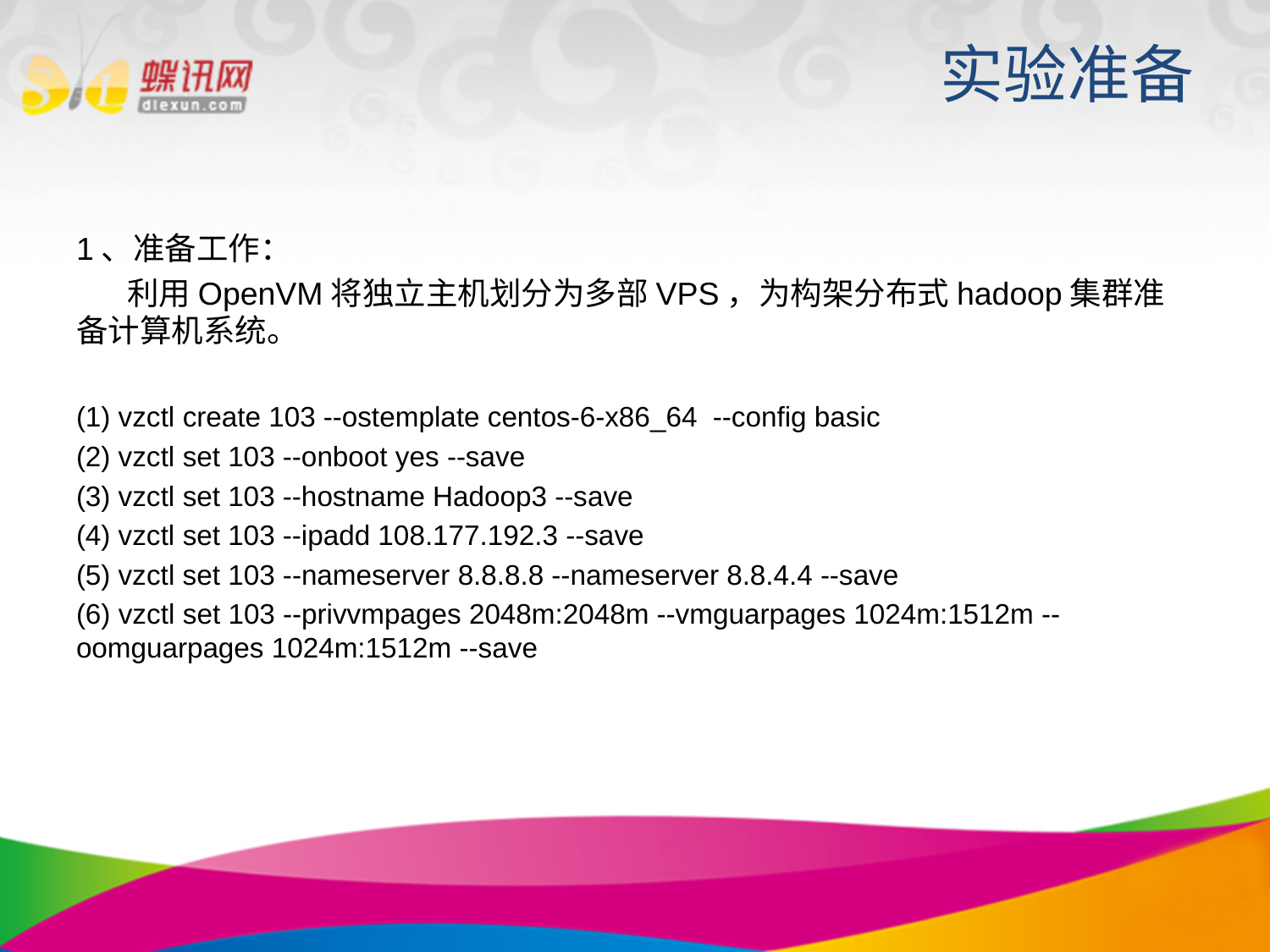

# 实验准备
1、准备工作：
      利用OpenVM将独立主机划分为多部VPS，为构架分布式hadoop集群准备计算机系统。

(1) vzctl create 103 --ostemplate centos-6-x86_64  --config basic
(2) vzctl set 103 --onboot yes --save
(3) vzctl set 103 --hostname Hadoop3 --save
(4) vzctl set 103 --ipadd 108.177.192.3 --save
(5) vzctl set 103 --nameserver 8.8.8.8 --nameserver 8.8.4.4 --save
(6) vzctl set 103 --privvmpages 2048m:2048m --vmguarpages 1024m:1512m --oomguarpages 1024m:1512m --save